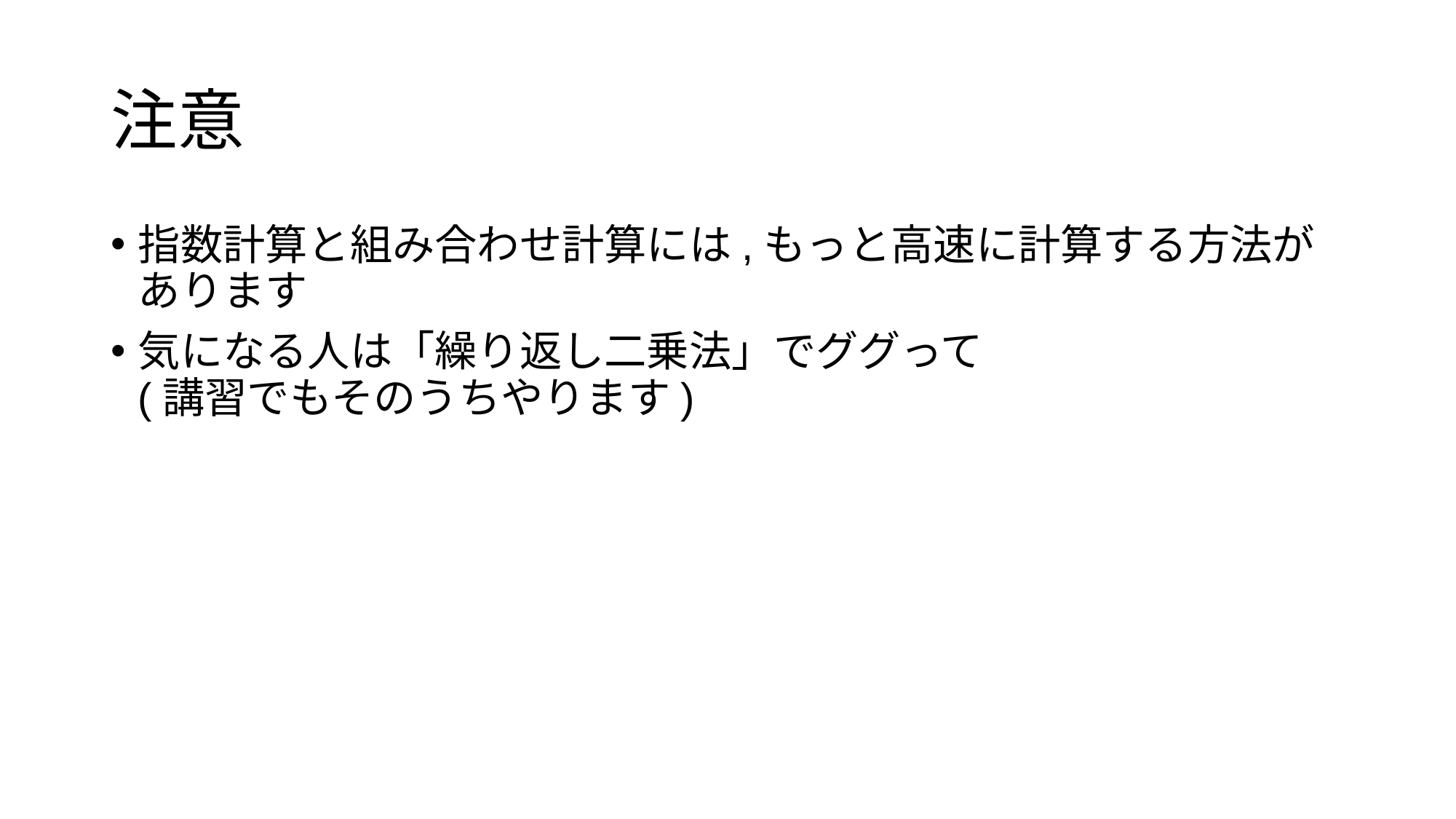

# 注意
指数計算と組み合わせ計算には,もっと高速に計算する方法があります
気になる人は「繰り返し二乗法」でググって
(講習でもそのうちやります)